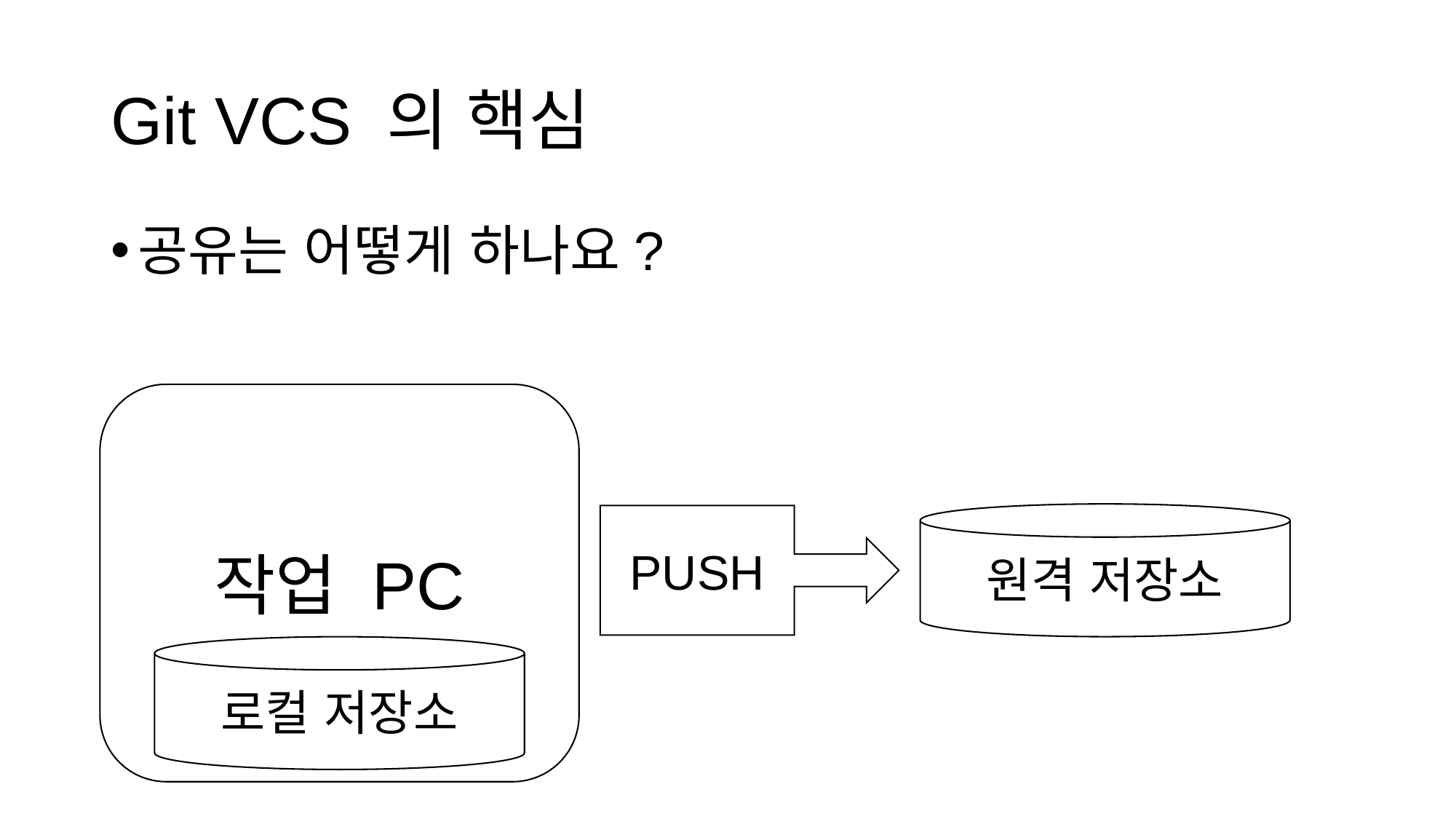

# Git VCS 의 핵심
공유는 어떻게 하나요?
작업 PC
원격 저장소
PUSH
로컬 저장소